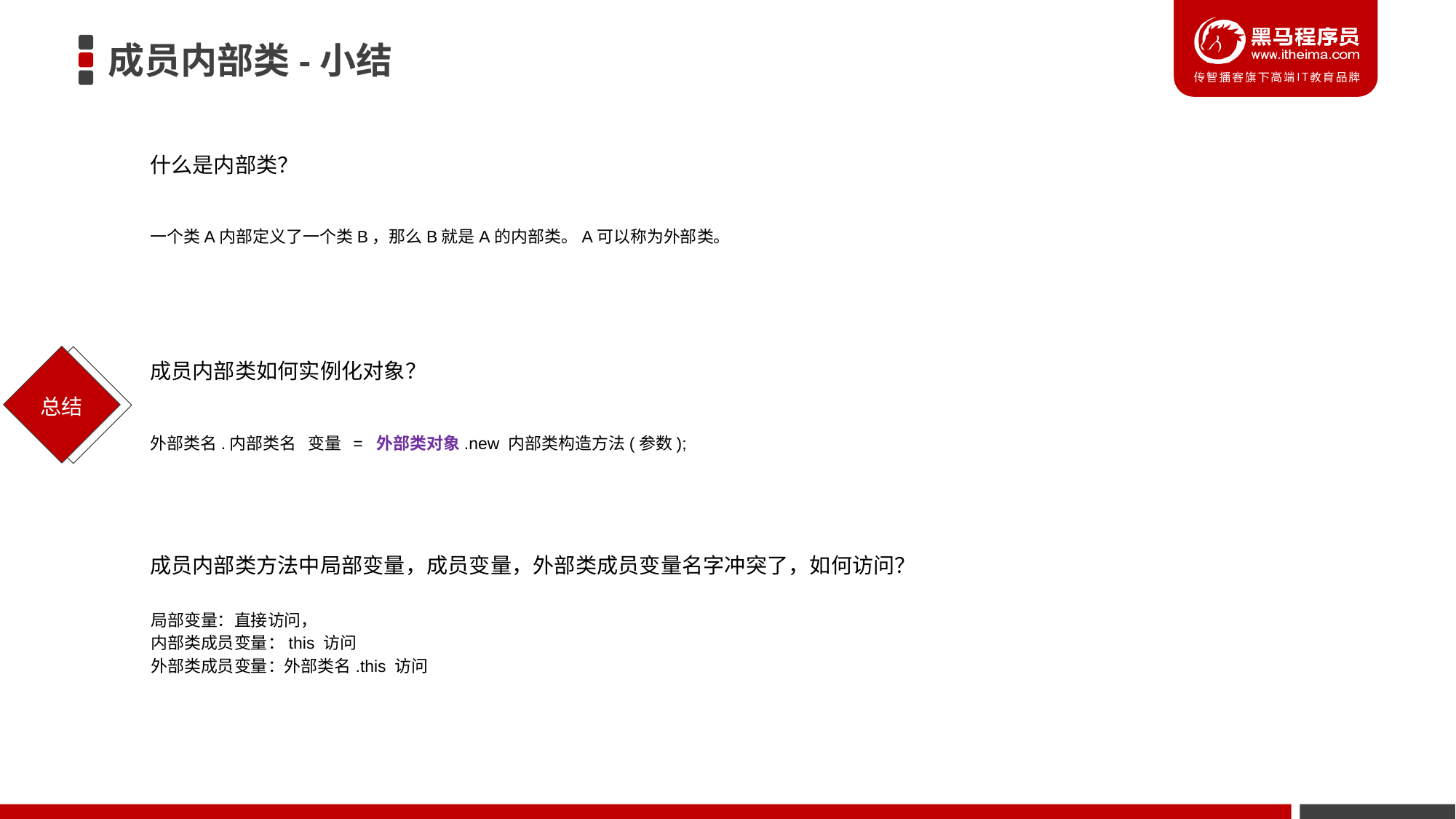

# 成员内部类-小结
什么是内部类？
一个类A内部定义了一个类B，那么B就是A的内部类。A可以称为外部类。
成员内部类如何实例化对象？
外部类名.内部类名   变量  =  外部类对象.new 内部类构造方法(参数);
成员内部类方法中局部变量，成员变量，外部类成员变量名字冲突了，如何访问？
局部变量：直接访问，
内部类成员变量：this 访问
外部类成员变量：外部类名.this 访问